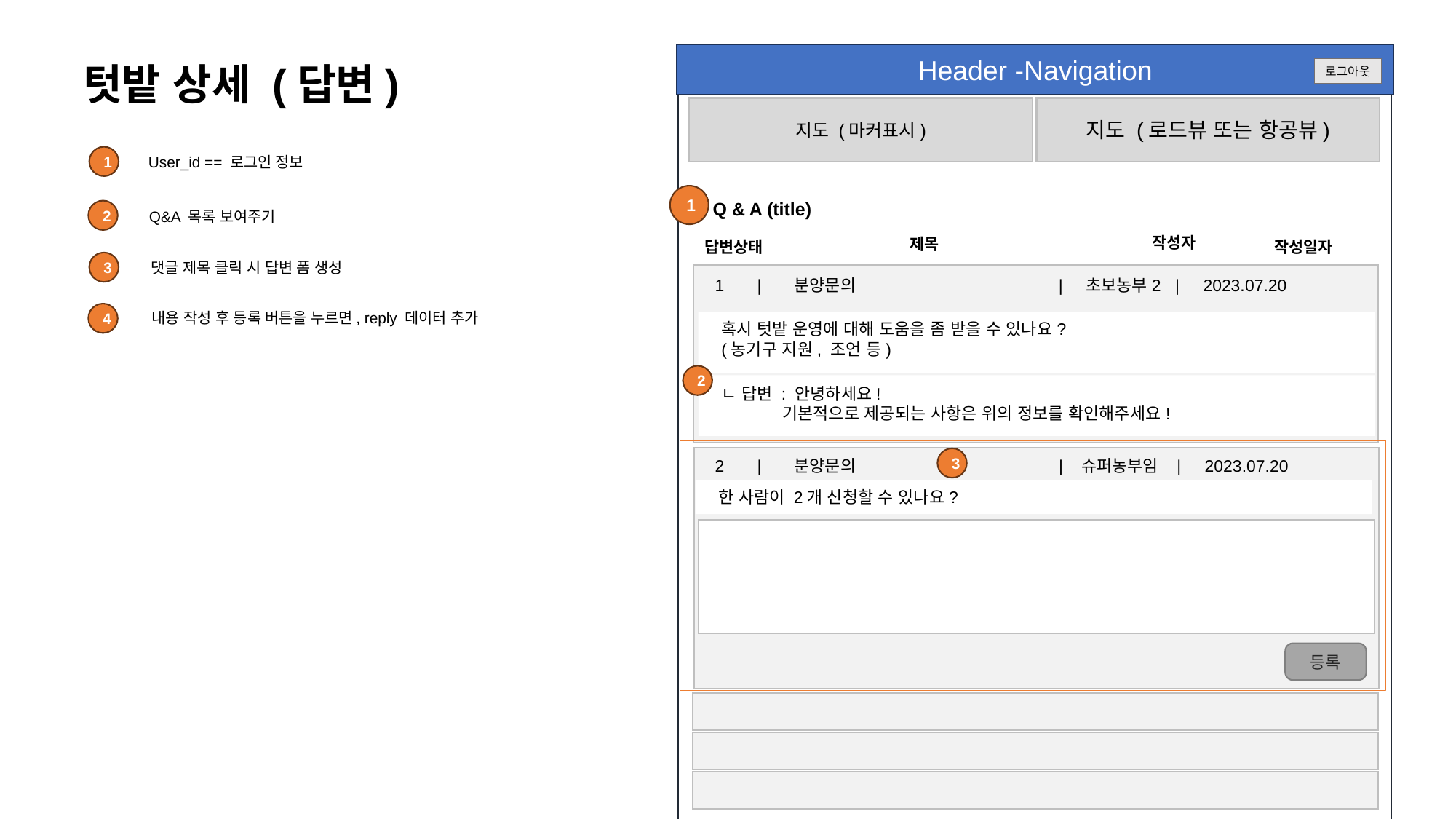

Header -Navigation
텃밭 상세 (답변)
로그아웃
지도 (마커표시)
지도 (로드뷰 또는 항공뷰)
1
User_id == 로그인 정보
1
Q & A (title)
2
Q&A 목록 보여주기
작성자
제목
답변상태
작성일자
3
댓글 제목 클릭 시 답변 폼 생성

1       |      분양문의                                          |    초보농부2   |     2023.07.20
내용 작성 후 등록 버튼을 누르면, reply 데이터 추가
4

혹시 텃밭 운영에 대해 도움을 좀 받을 수 있나요?
(농기구 지원, 조언 등)
2

ㄴ 답변 : 안녕하세요!
            기본적으로 제공되는 사항은 위의 정보를 확인해주세요!

3
2       |      분양문의                                          |   슈퍼농부임   |     2023.07.20

한 사람이 2개 신청할 수 있나요?

등록

1